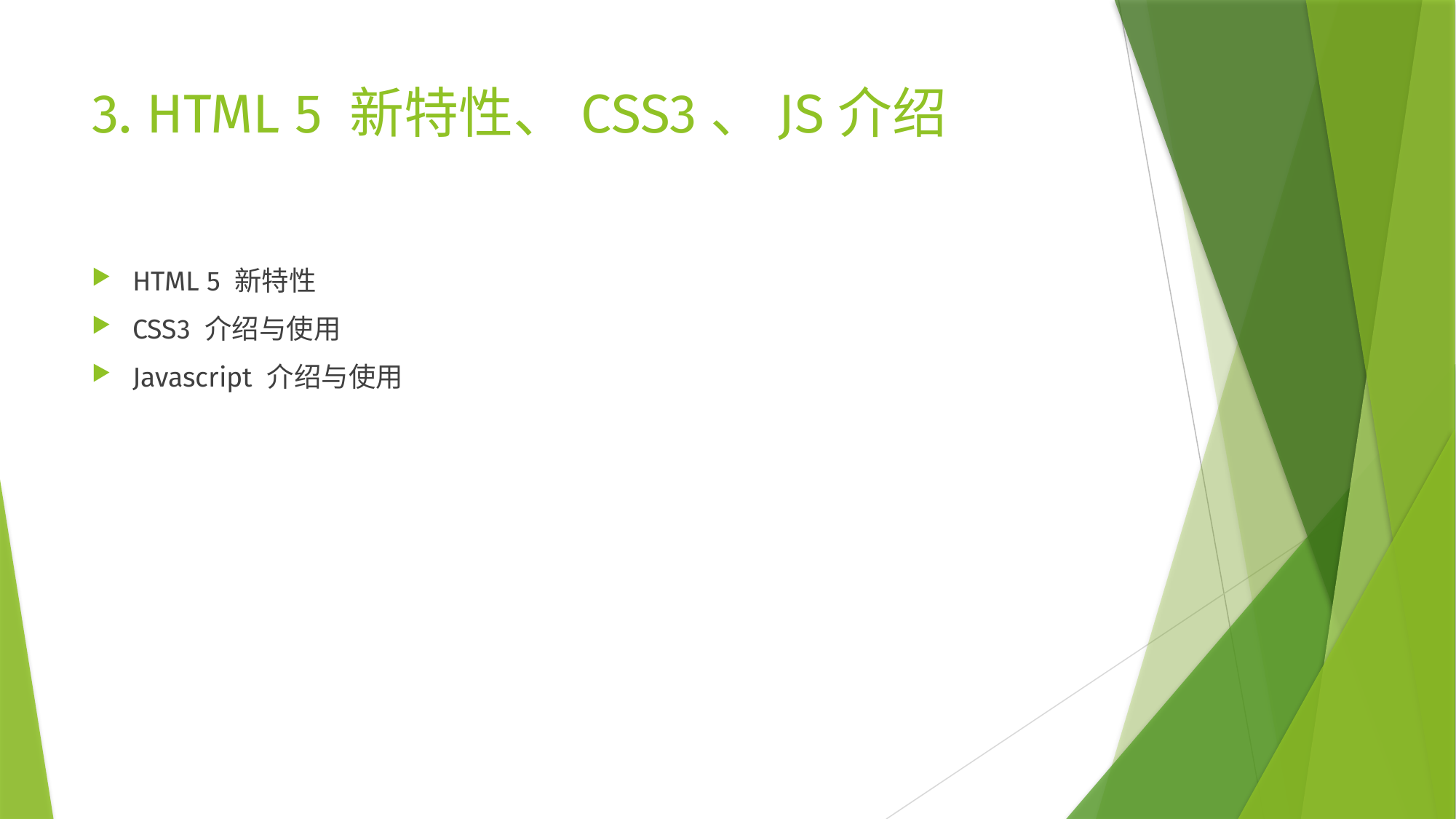

# 3. HTML 5 新特性、CSS3、JS介绍
HTML 5 新特性
CSS3 介绍与使用
Javascript 介绍与使用